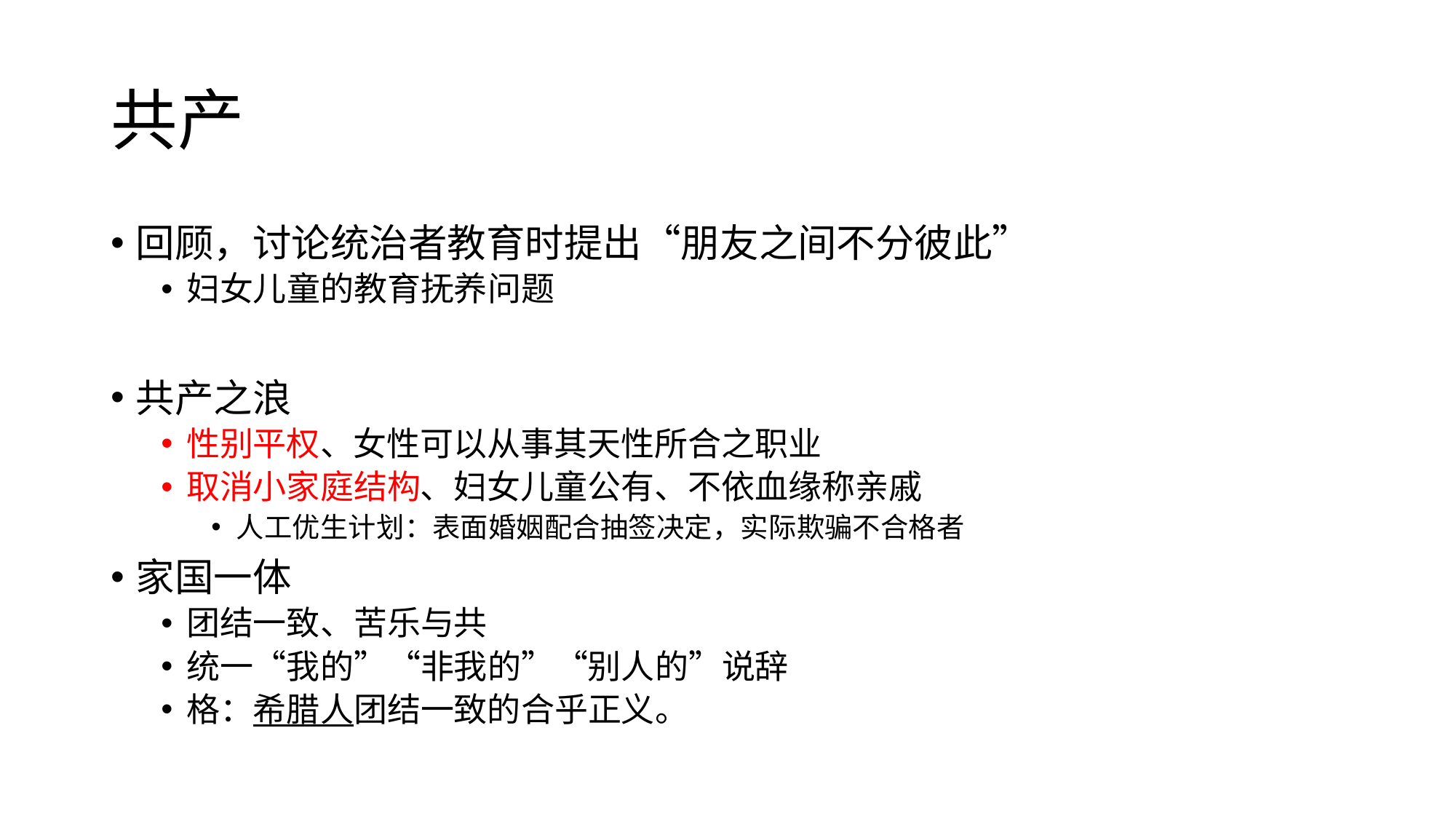

# 共产
回顾，讨论统治者教育时提出“朋友之间不分彼此”
妇女儿童的教育抚养问题

共产之浪
性别平权、女性可以从事其天性所合之职业
取消小家庭结构、妇女儿童公有、不依血缘称亲戚
人工优生计划：表面婚姻配合抽签决定，实际欺骗不合格者
家国一体
团结一致、苦乐与共
统一“我的”“非我的”“别人的”说辞
格：希腊人团结一致的合乎正义。